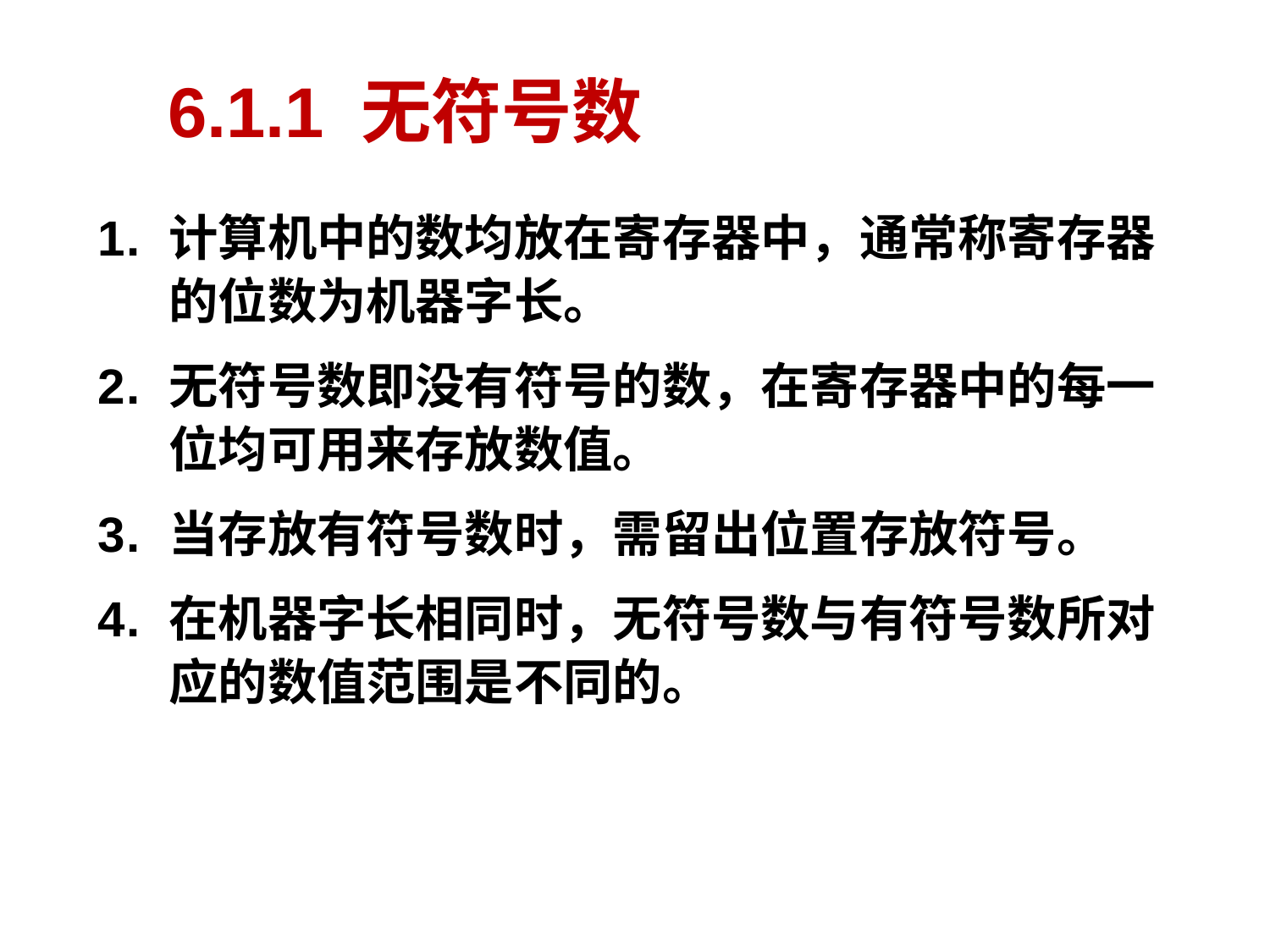

# 6.1.1 无符号数
计算机中的数均放在寄存器中，通常称寄存器的位数为机器字长。
无符号数即没有符号的数，在寄存器中的每一位均可用来存放数值。
当存放有符号数时，需留出位置存放符号。
在机器字长相同时，无符号数与有符号数所对应的数值范围是不同的。